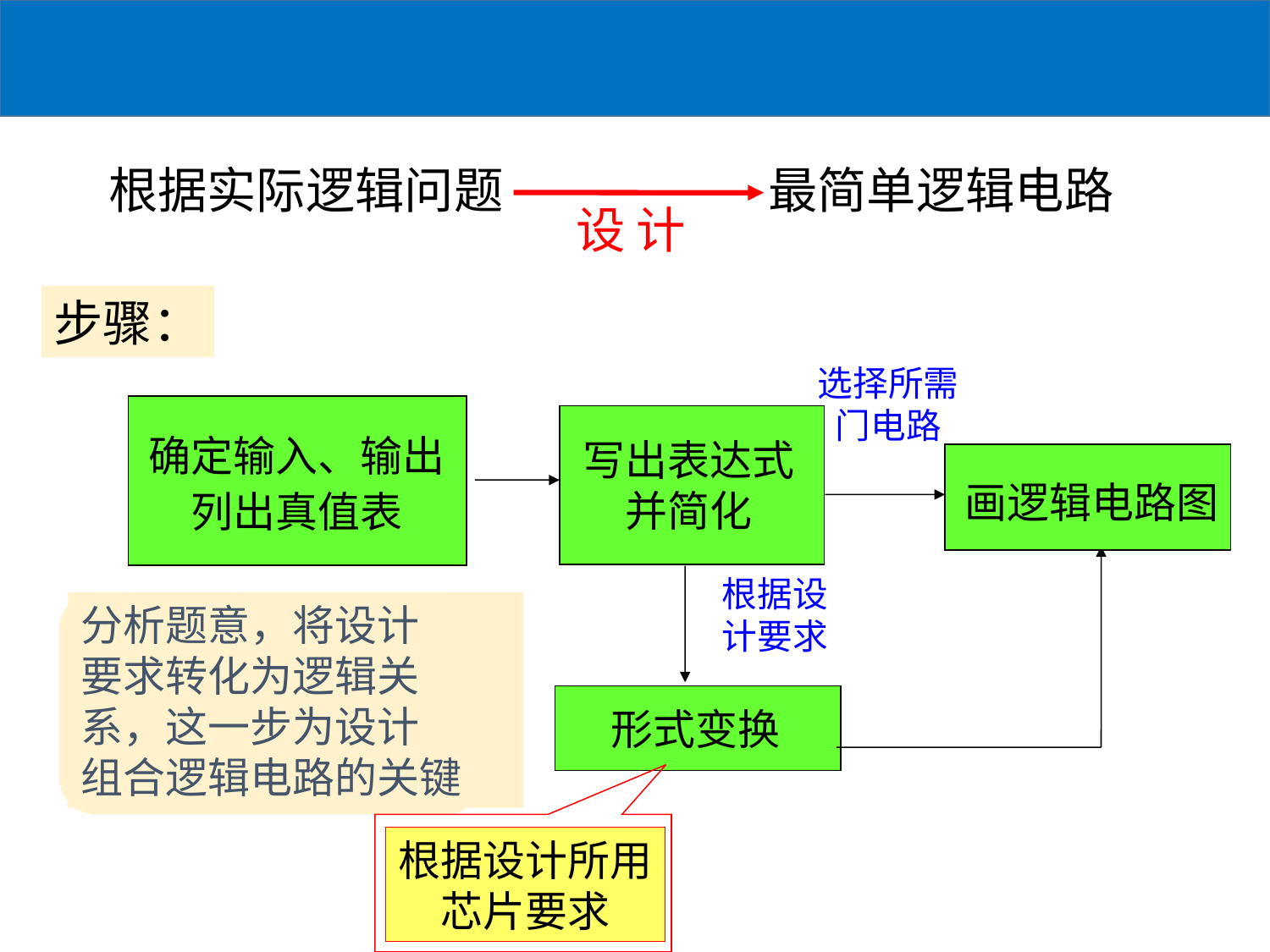

#
根据实际逻辑问题
最简单逻辑电路

设 计
步骤：
选择所需
门电路

画逻辑电路图

根据设计所用
芯片要求

确定输入、输出
列出真值表

写出表达式
并简化

根据设
计要求

分析题意，将设计
要求转化为逻辑关
系，这一步为设计
组合逻辑电路的关键

形式变换